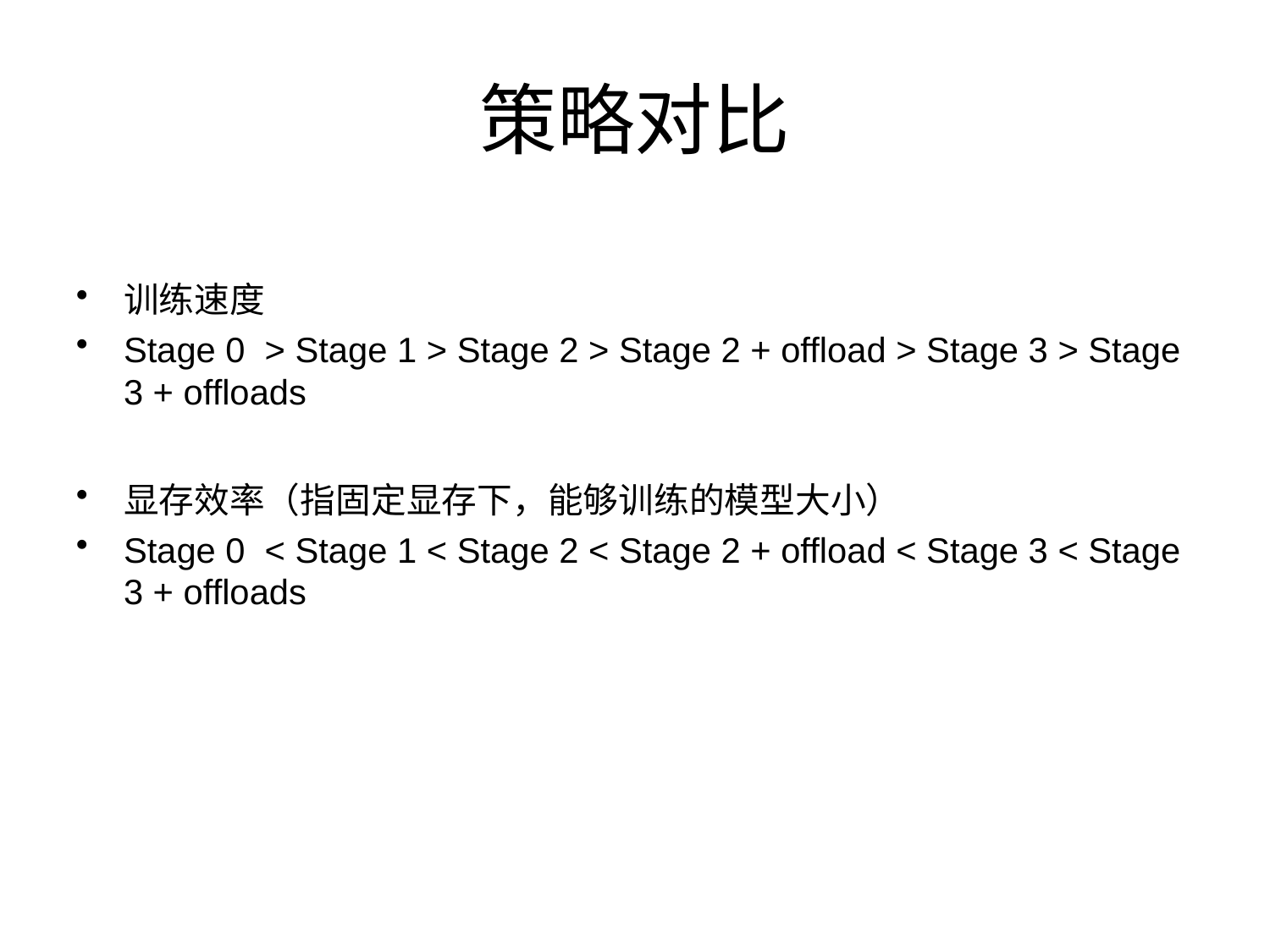

# 策略对比

训练速度
Stage 0  > Stage 1 > Stage 2 > Stage 2 + offload > Stage 3 > Stage 3 + offloads

显存效率（指固定显存下，能够训练的模型大小）
Stage 0  < Stage 1 < Stage 2 < Stage 2 + offload < Stage 3 < Stage 3 + offloads